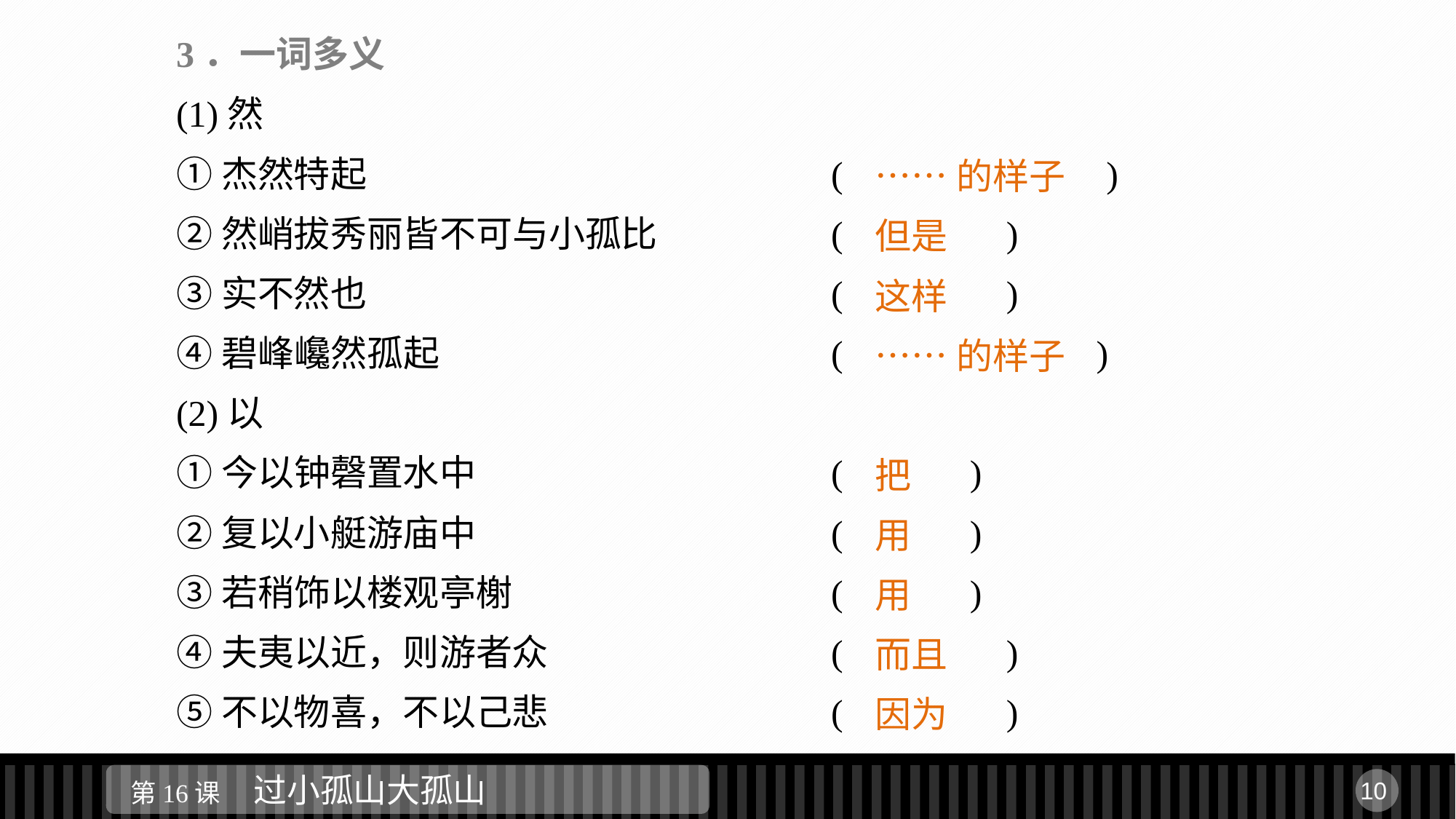

3．一词多义
(1)然
①杰然特起					(           　　　　)
②然峭拔秀丽皆不可与小孤比		(　　　　)
③实不然也					(　　　　)
④碧峰巉然孤起				(　　　           　)
(2)以
①今以钟磬置水中				(　　　)
②复以小艇游庙中				(　　　)
③若稍饰以楼观亭榭			(　　　)
④夫夷以近，则游者众			(　　　　)
⑤不以物喜，不以己悲			(　　　　)
……的样子
但是
这样
……的样子

把
用
用
而且
因为